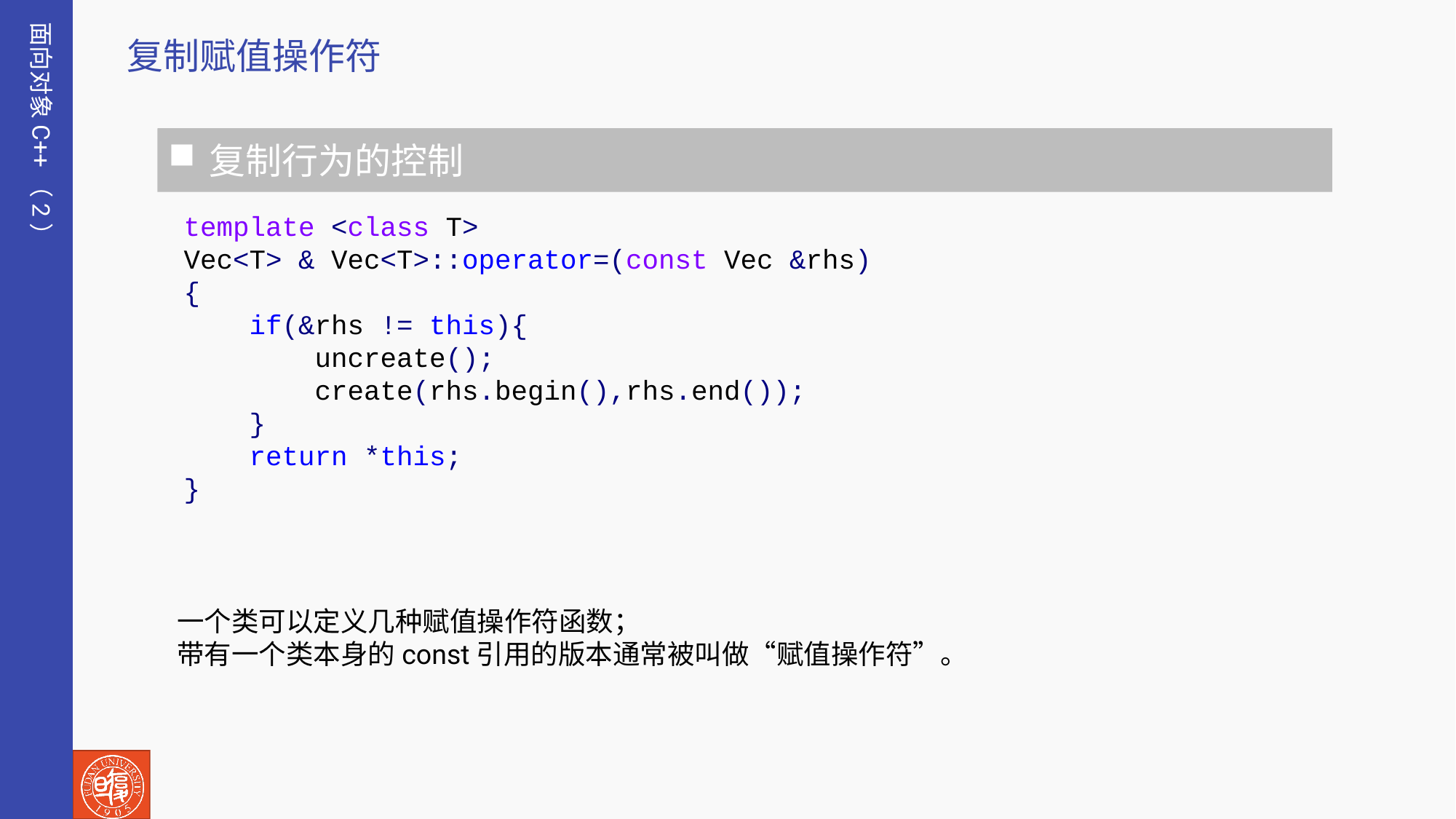

面向对象C++（2）
复制赋值操作符
复制行为的控制
template <class T>
Vec<T> & Vec<T>::operator=(const Vec &rhs)
{
    if(&rhs != this){
        uncreate();
        create(rhs.begin(),rhs.end());
    }
    return *this;
}
一个类可以定义几种赋值操作符函数；
带有一个类本身的const引用的版本通常被叫做“赋值操作符”。